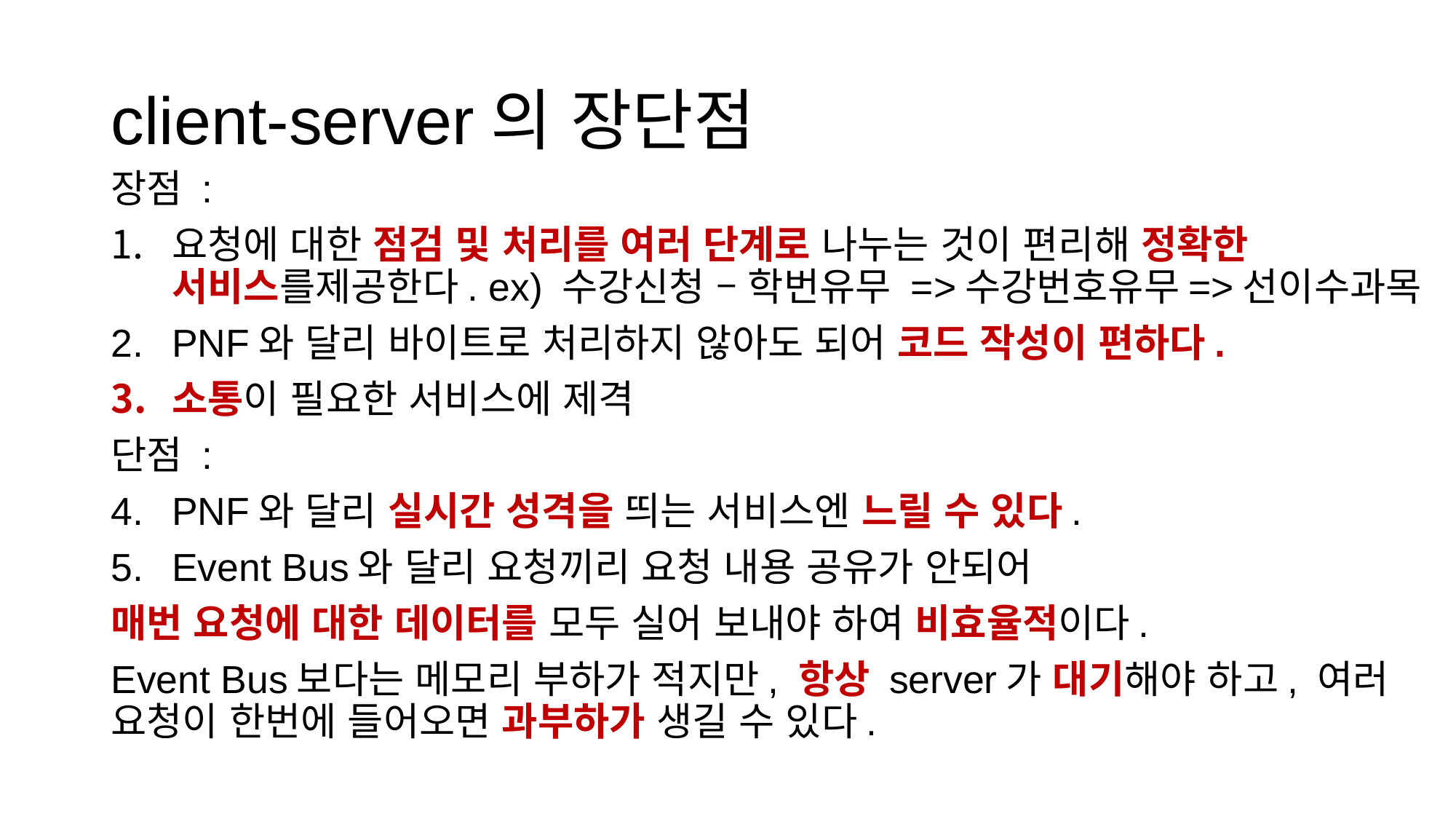

# client-server의 장단점
장점 :
요청에 대한 점검 및 처리를 여러 단계로 나누는 것이 편리해 정확한 서비스를제공한다. ex) 수강신청 – 학번유무 =>수강번호유무=>선이수과목
PNF와 달리 바이트로 처리하지 않아도 되어 코드 작성이 편하다.
소통이 필요한 서비스에 제격
단점 :
PNF와 달리 실시간 성격을 띄는 서비스엔 느릴 수 있다.
Event Bus와 달리 요청끼리 요청 내용 공유가 안되어
매번 요청에 대한 데이터를 모두 실어 보내야 하여 비효율적이다.
Event Bus보다는 메모리 부하가 적지만, 항상 server가 대기해야 하고, 여러 요청이 한번에 들어오면 과부하가 생길 수 있다.